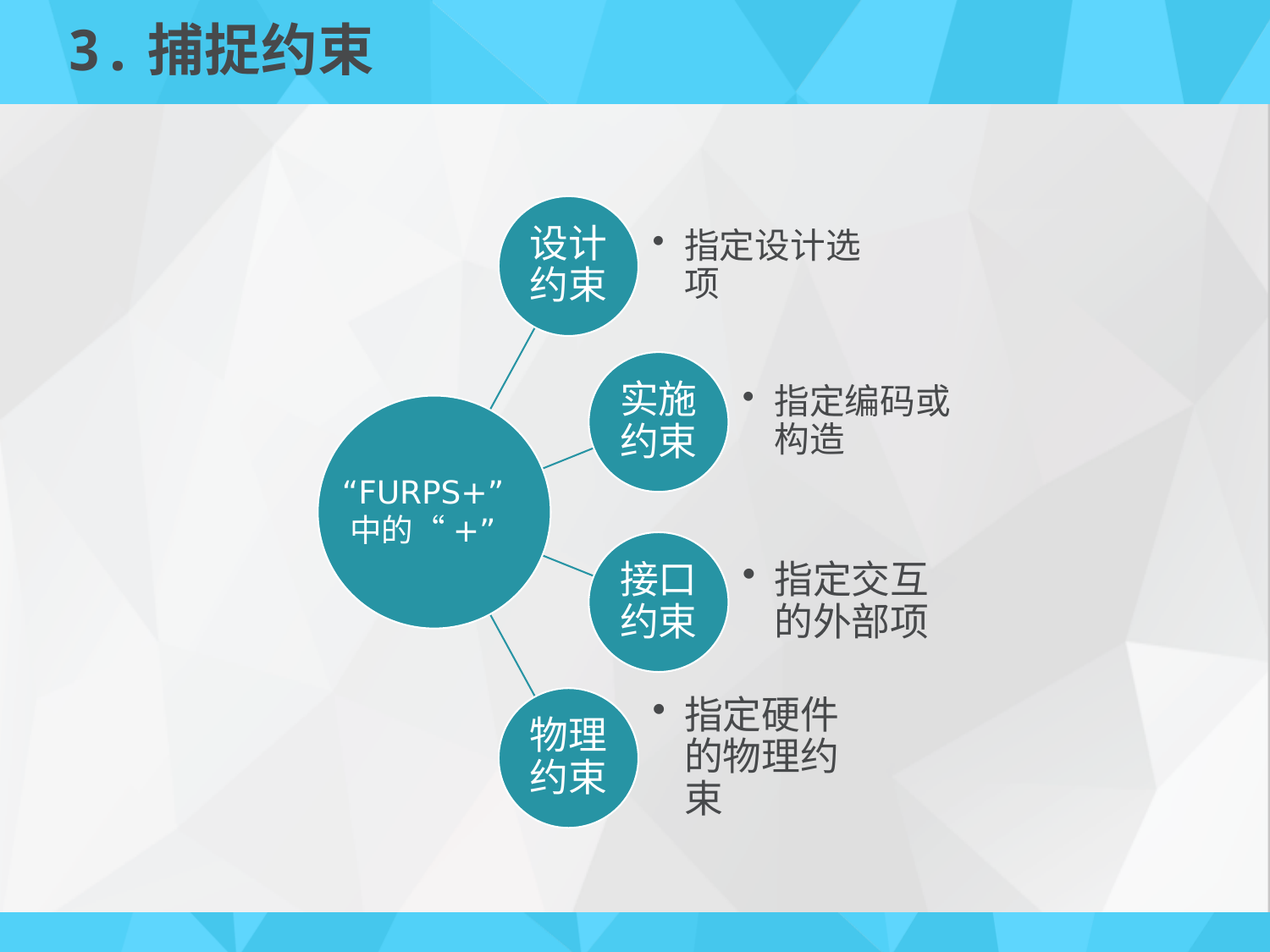

# 3.捕捉约束
设计约束
指定设计选项
实施约束
指定编码或构造
接口约束
指定交互的外部项
物理约束
指定硬件的物理约束
“FURPS+”
中的“+”